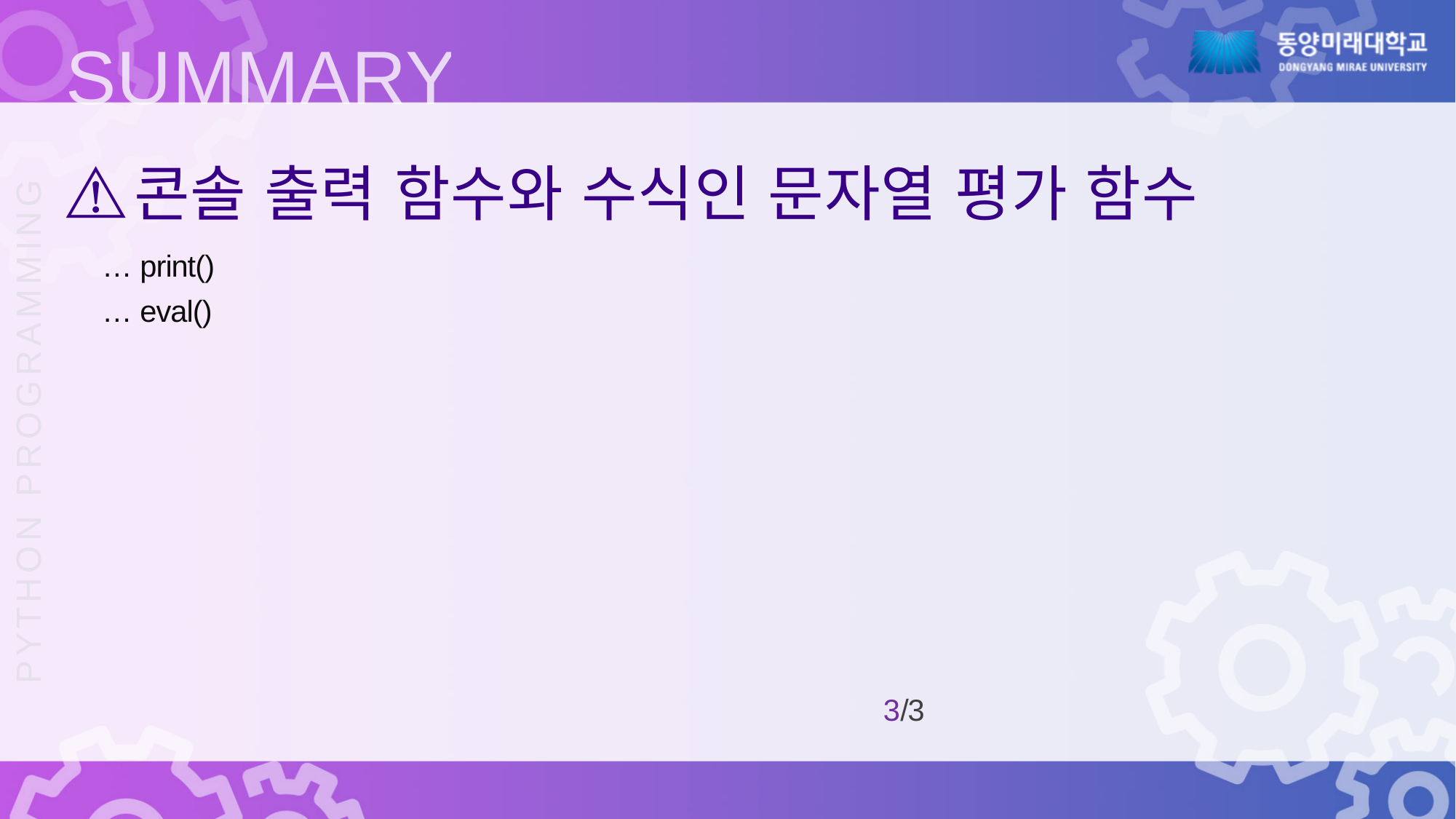

콘솔 출력 함수와 수식인 문자열 평가 함수
… print()
… eval()
3/3